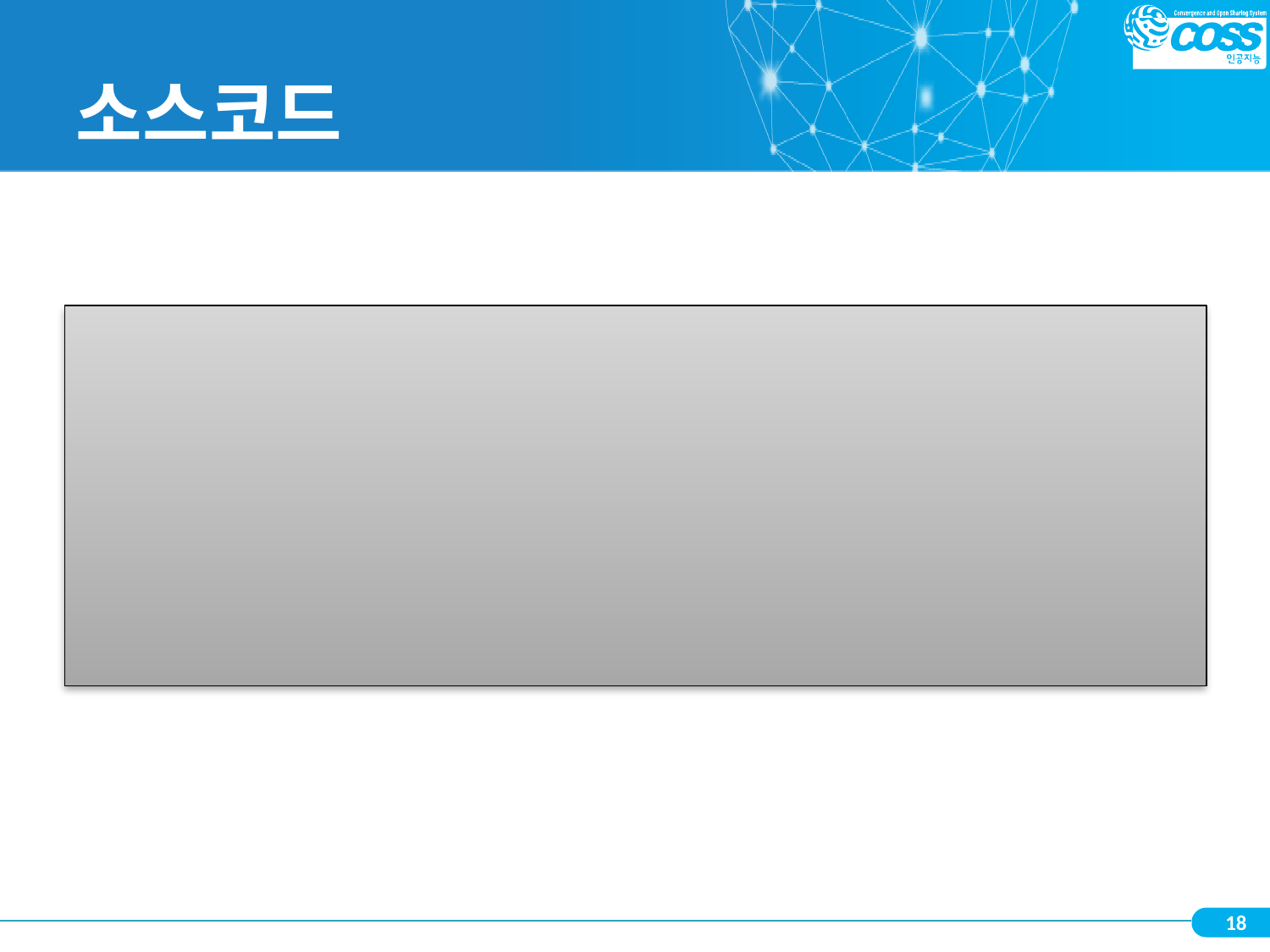

# 소스코드

# 정수가 100보다 작으면 출력
num = int(input("정수 입력: "))
if num < 100:
    print("입력한 정수",num,"는 100 보다 작음")
print("프로그램 종료")